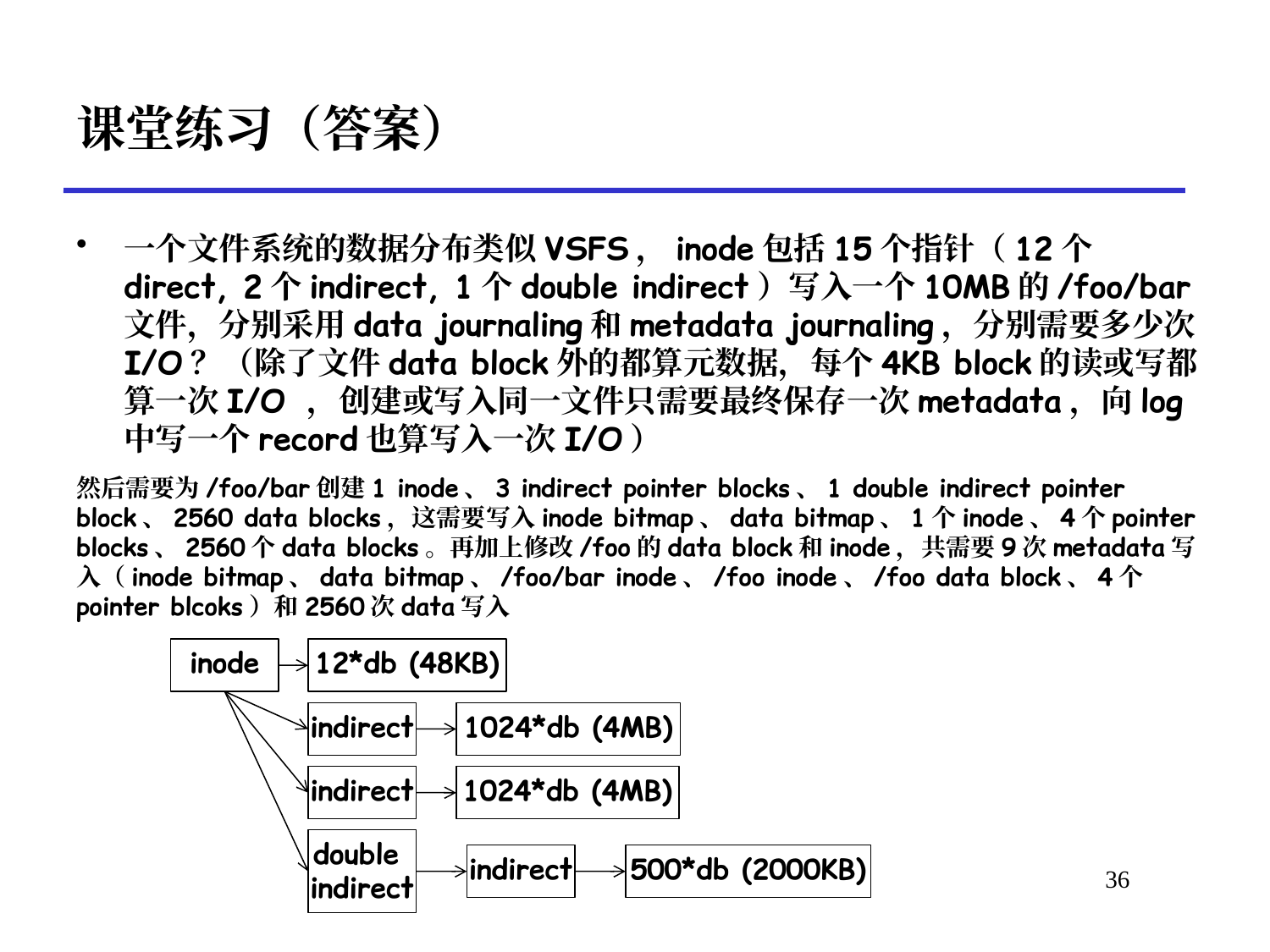

# 课堂练习（答案）
一个文件系统的数据分布类似VSFS，inode包括15个指针（12个direct, 2个indirect, 1个double indirect）写入一个10MB的/foo/bar文件，分别采用data journaling和metadata journaling，分别需要多少次I/O？（除了文件data block外的都算元数据，每个4KB block的读或写都算一次I/O ，创建或写入同一文件只需要最终保存一次metadata，向log中写一个record也算写入一次I/O）

然后需要为/foo/bar创建1 inode、3 indirect pointer blocks、1 double indirect pointer block、2560 data blocks，这需要写入inode bitmap、data bitmap、1个inode、4个pointer blocks、2560个data blocks。再加上修改/foo的data block和inode，共需要9次metadata写入（inode bitmap、data bitmap、/foo/bar inode、/foo inode、/foo data block、4个pointer blcoks）和2560次data写入
inode
12*db (48KB)

indirect
1024*db (4MB)

indirect
1024*db (4MB)

double
indirect
indirect
500*db (2000KB)
36